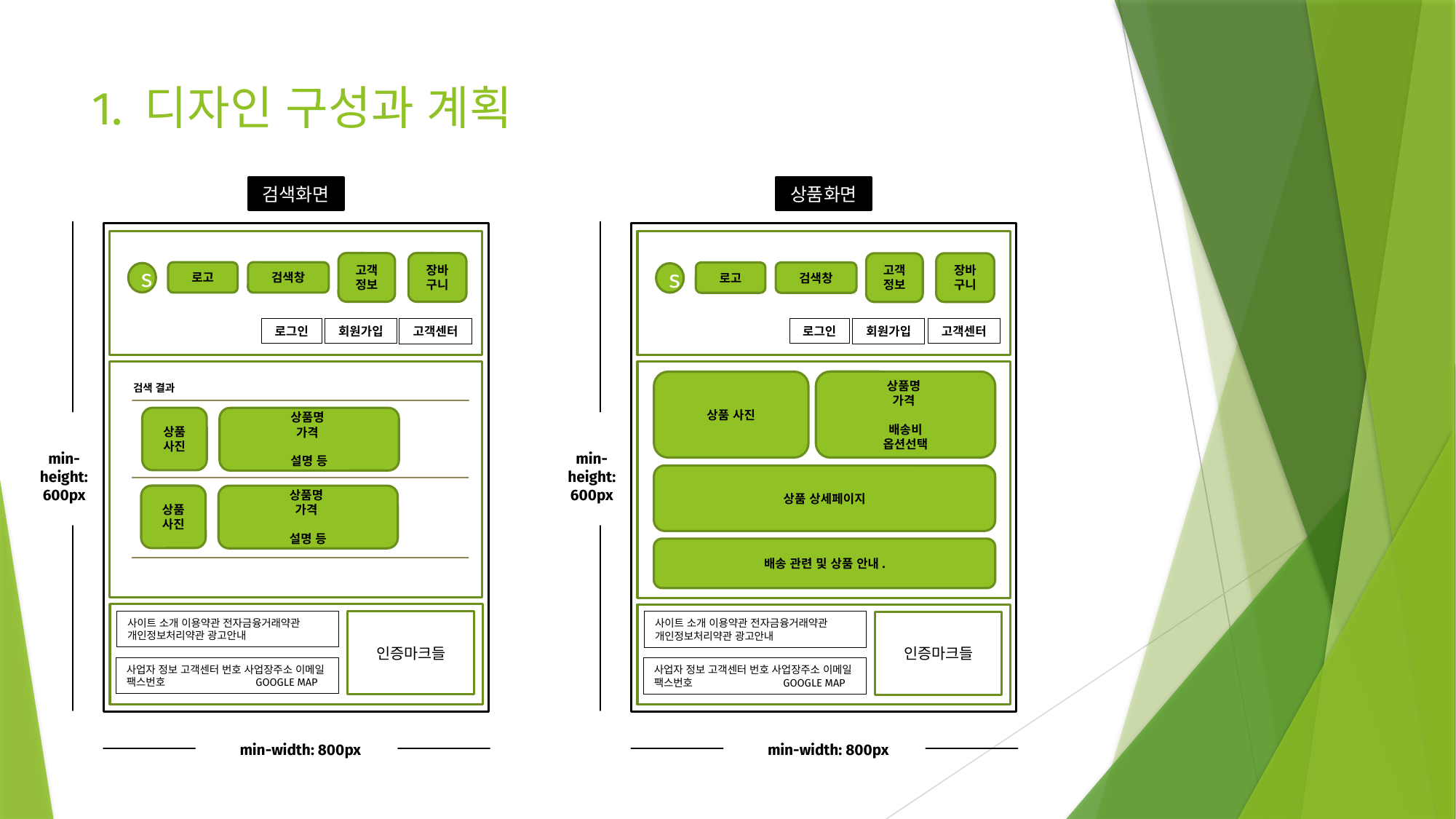

1. 디자인 구성과 계획
검색화면

장바구니
고객정보
로고
검색창
s
로그인
회원가입
고객센터

검색 결과
상품 사진
상품명
가격

설명 등
상품 사진
상품명
가격

설명 등
min-height: 600px

사이트 소개 이용약관 전자금융거래약관 개인정보처리약관 광고안내
인증마크들
사업자 정보 고객센터 번호 사업장주소 이메일 팩스번호	      GOOGLE MAP
min-width: 800px
상품화면

장바구니
고객정보
로고
검색창
s
로그인
회원가입

상품명
가격

배송비
옵션선택
상품 사진
상품 상세페이지
배송 관련 및 상품 안내.
min-height: 600px

사이트 소개 이용약관 전자금융거래약관 개인정보처리약관 광고안내
인증마크들
사업자 정보 고객센터 번호 사업장주소 이메일 팩스번호	      GOOGLE MAP
min-width: 800px
고객센터